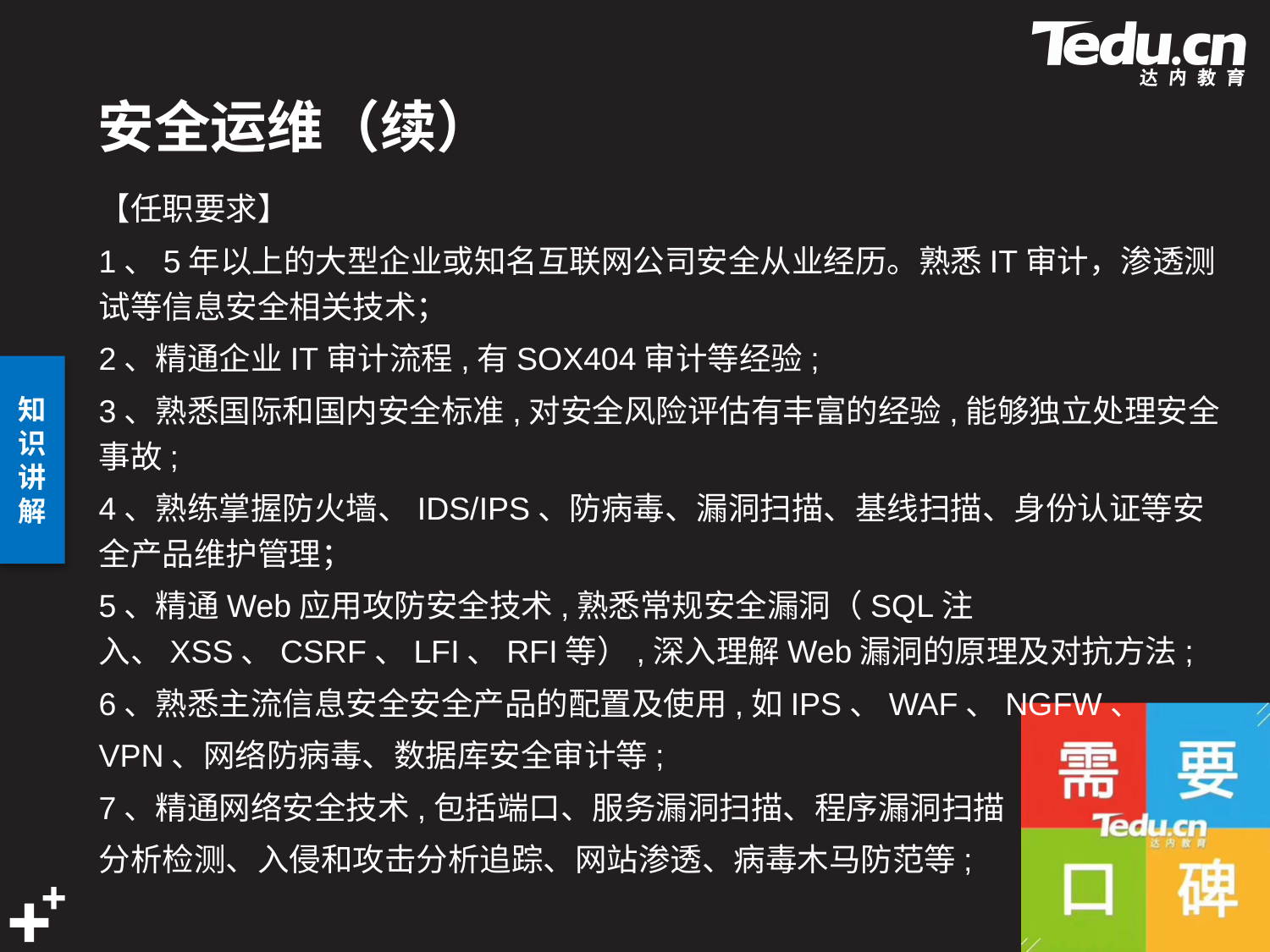

# 安全运维（续）
【任职要求】
1、5年以上的大型企业或知名互联网公司安全从业经历。熟悉IT审计，渗透测试等信息安全相关技术；
2、精通企业IT审计流程,有SOX404审计等经验;
3、熟悉国际和国内安全标准,对安全风险评估有丰富的经验,能够独立处理安全事故;
4、熟练掌握防火墙、IDS/IPS、防病毒、漏洞扫描、基线扫描、身份认证等安全产品维护管理；
5、精通Web应用攻防安全技术,熟悉常规安全漏洞（SQL注入、XSS、CSRF、LFI、RFI等）,深入理解Web漏洞的原理及对抗方法;
6、熟悉主流信息安全安全产品的配置及使用,如IPS、WAF、NGFW、
VPN、网络防病毒、数据库安全审计等;
7、精通网络安全技术,包括端口、服务漏洞扫描、程序漏洞扫描
分析检测、入侵和攻击分析追踪、网站渗透、病毒木马防范等;